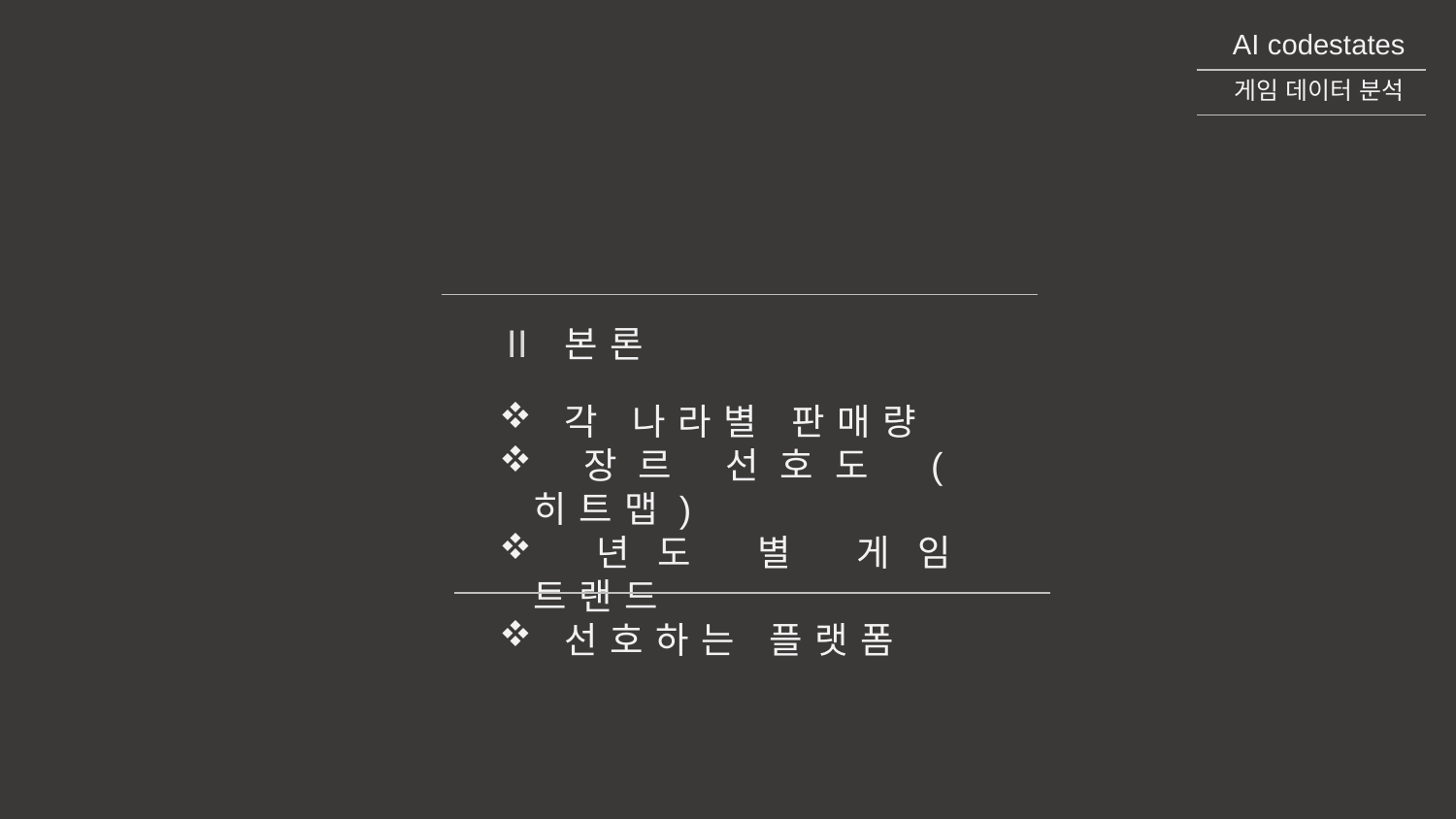

AI codestates
게임 데이터 분석
Ⅱ 본론

 각 나라별 판매량
 장르 선호도 (히트맵)
 년도 별 게임 트랜드
 선호하는 플랫폼